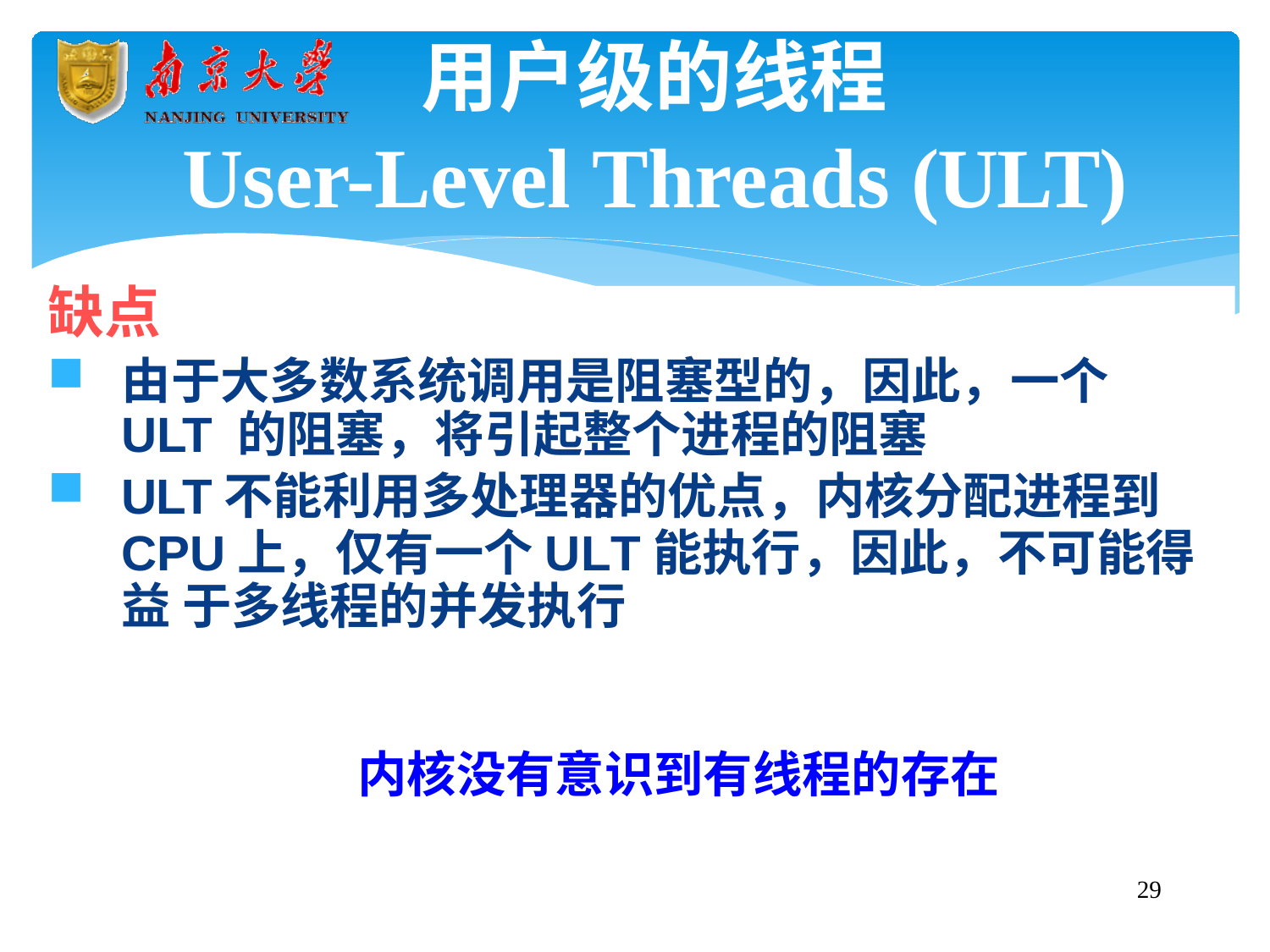

# 用户级的线程
User-Level Threads (ULT)

缺点
由于大多数系统调用是阻塞型的，因此，一个ULT 的阻塞，将引起整个进程的阻塞
ULT不能利用多处理器的优点，内核分配进程到
CPU上，仅有一个ULT能执行，因此，不可能得益 于多线程的并发执行

内核没有意识到有线程的存在

29